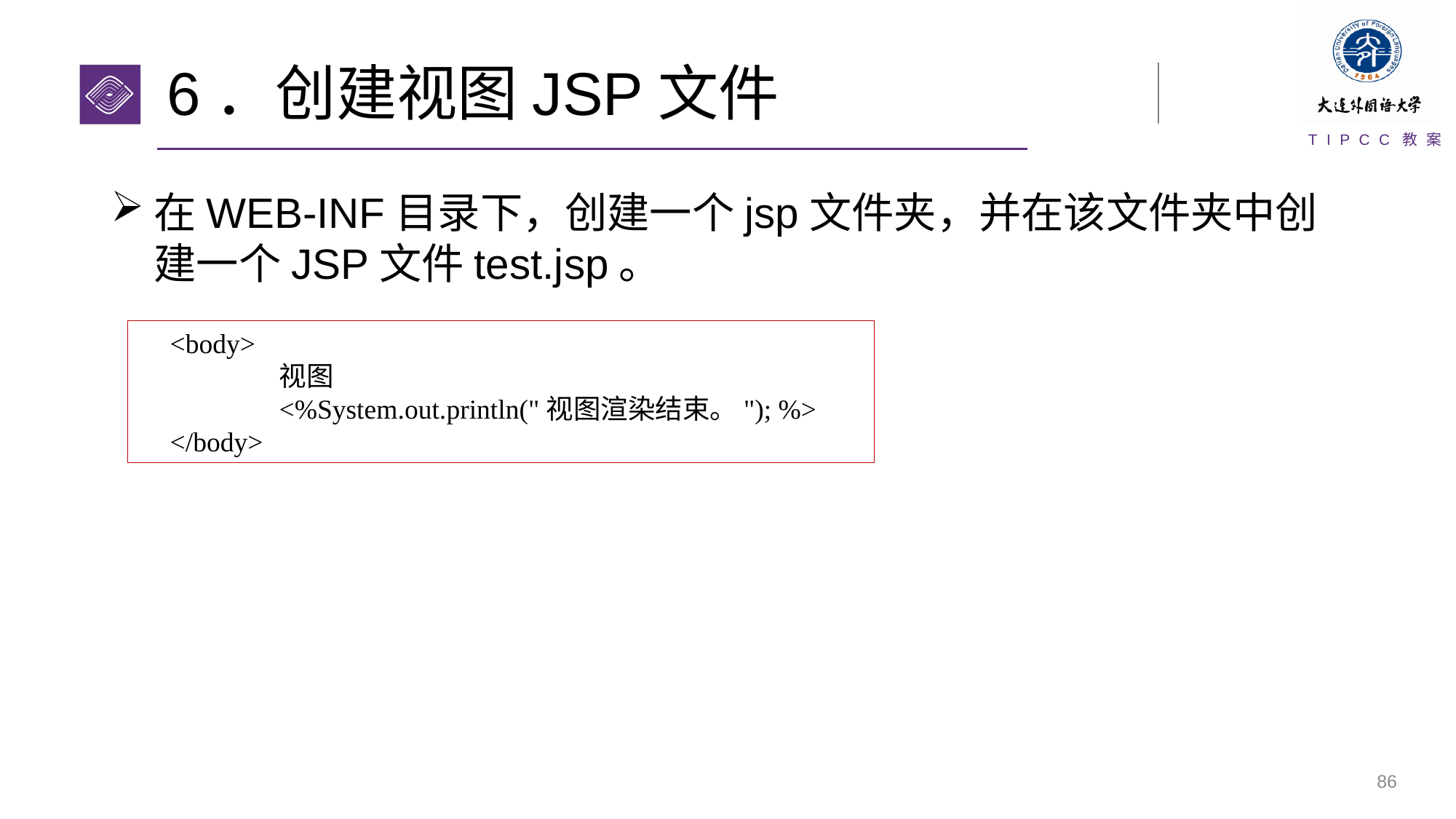

# 6．创建视图JSP文件
在WEB-INF目录下，创建一个jsp文件夹，并在该文件夹中创建一个JSP文件test.jsp。
<body>
	视图
	<%System.out.println("视图渲染结束。"); %>
</body>
86